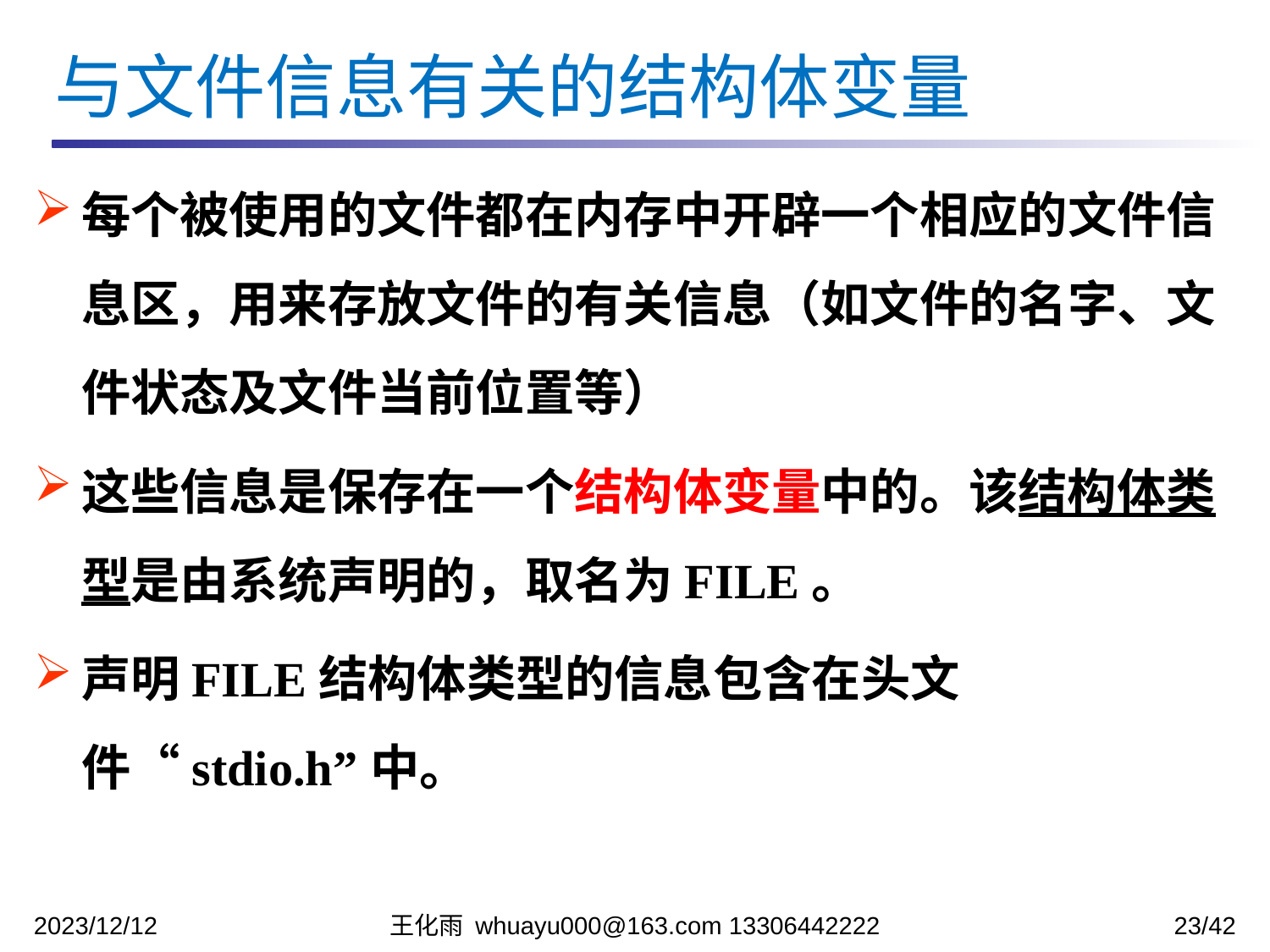

与文件信息有关的结构体变量
每个被使用的文件都在内存中开辟一个相应的文件信息区，用来存放文件的有关信息（如文件的名字、文件状态及文件当前位置等）
这些信息是保存在一个结构体变量中的。该结构体类型是由系统声明的，取名为FILE。
声明FILE结构体类型的信息包含在头文件“stdio.h”中。
2023/12/12
王化雨 whuayu000@163.com 13306442222
23/42